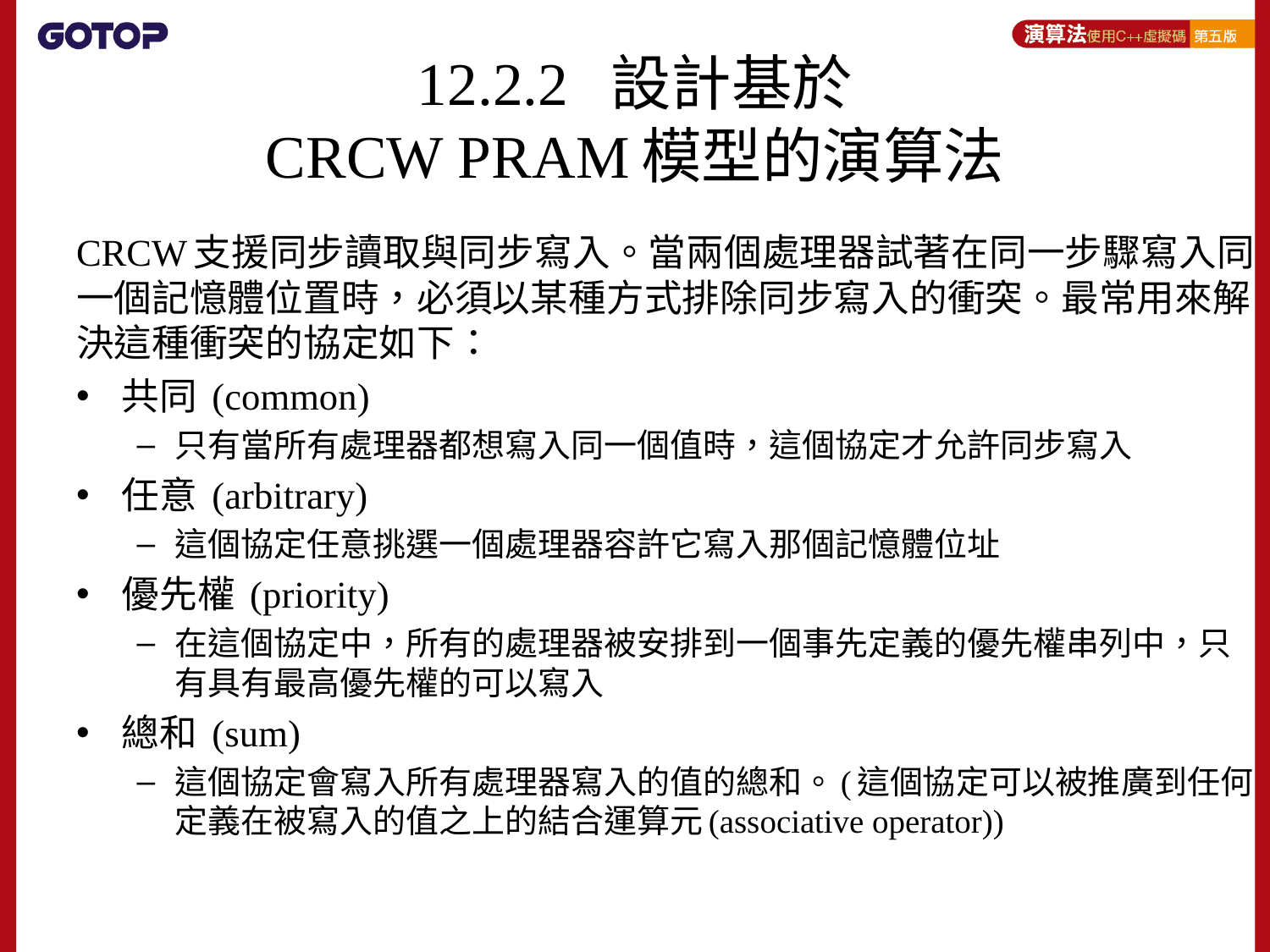

# 12.2.2  設計基於 CRCW PRAM模型的演算法
CRCW支援同步讀取與同步寫入。當兩個處理器試著在同一步驟寫入同一個記憶體位置時，必須以某種方式排除同步寫入的衝突。最常用來解決這種衝突的協定如下：
共同 (common)
只有當所有處理器都想寫入同一個值時，這個協定才允許同步寫入
任意 (arbitrary)
這個協定任意挑選一個處理器容許它寫入那個記憶體位址
優先權 (priority)
在這個協定中，所有的處理器被安排到一個事先定義的優先權串列中，只有具有最高優先權的可以寫入
總和 (sum)
這個協定會寫入所有處理器寫入的值的總和。(這個協定可以被推廣到任何定義在被寫入的值之上的結合運算元(associative operator))